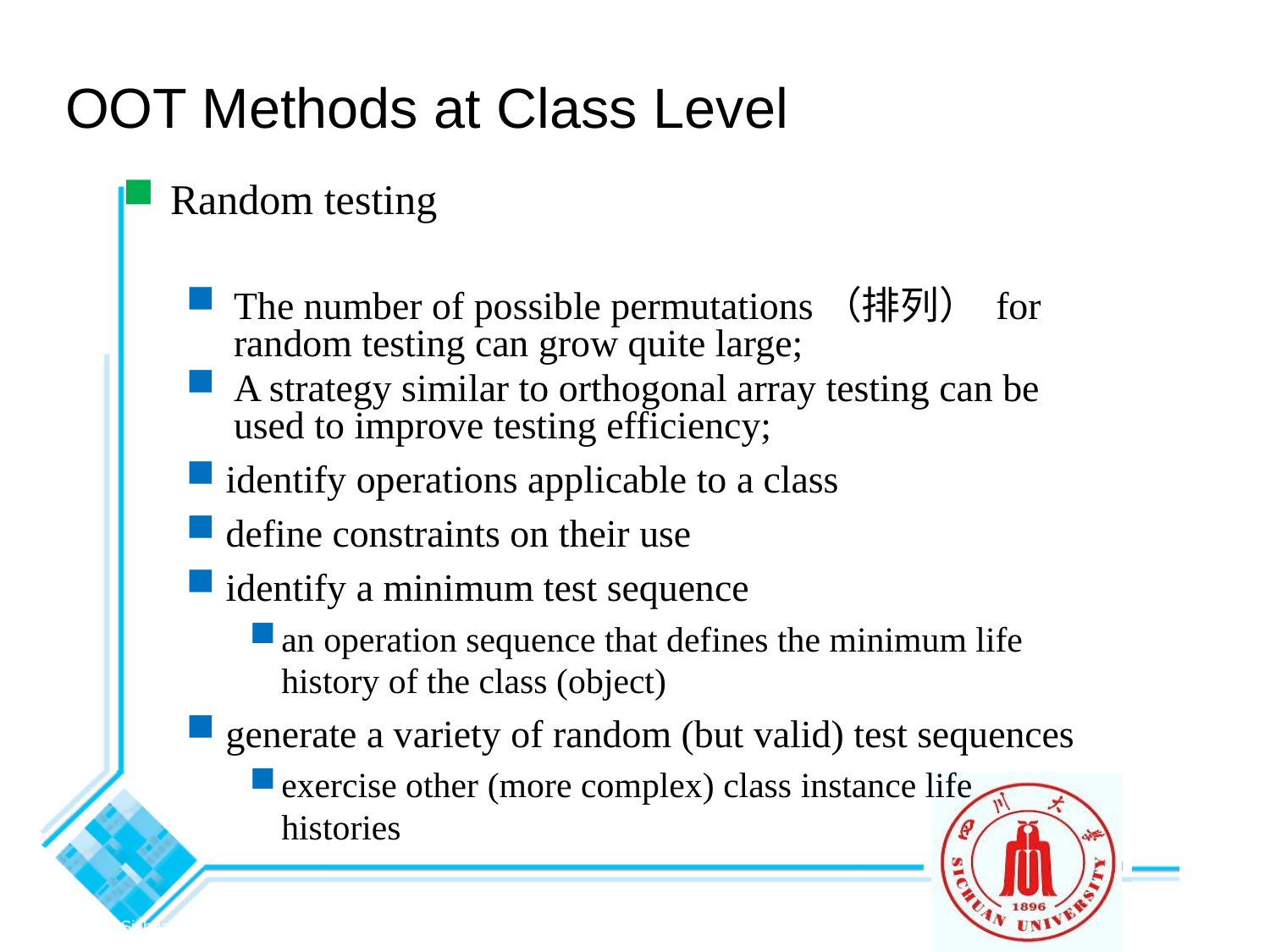

OOT Methods at Class Level
Random testing

The number of possible permutations（排列） for random testing can grow quite large;
A strategy similar to orthogonal array testing can be used to improve testing efficiency;
identify operations applicable to a class
define constraints on their use
identify a minimum test sequence
an operation sequence that defines the minimum life history of the class (object)
generate a variety of random (but valid) test sequences
exercise other (more complex) class instance life histories
© 2010 Sichuan University All rights reserved.  |  Confidential
107